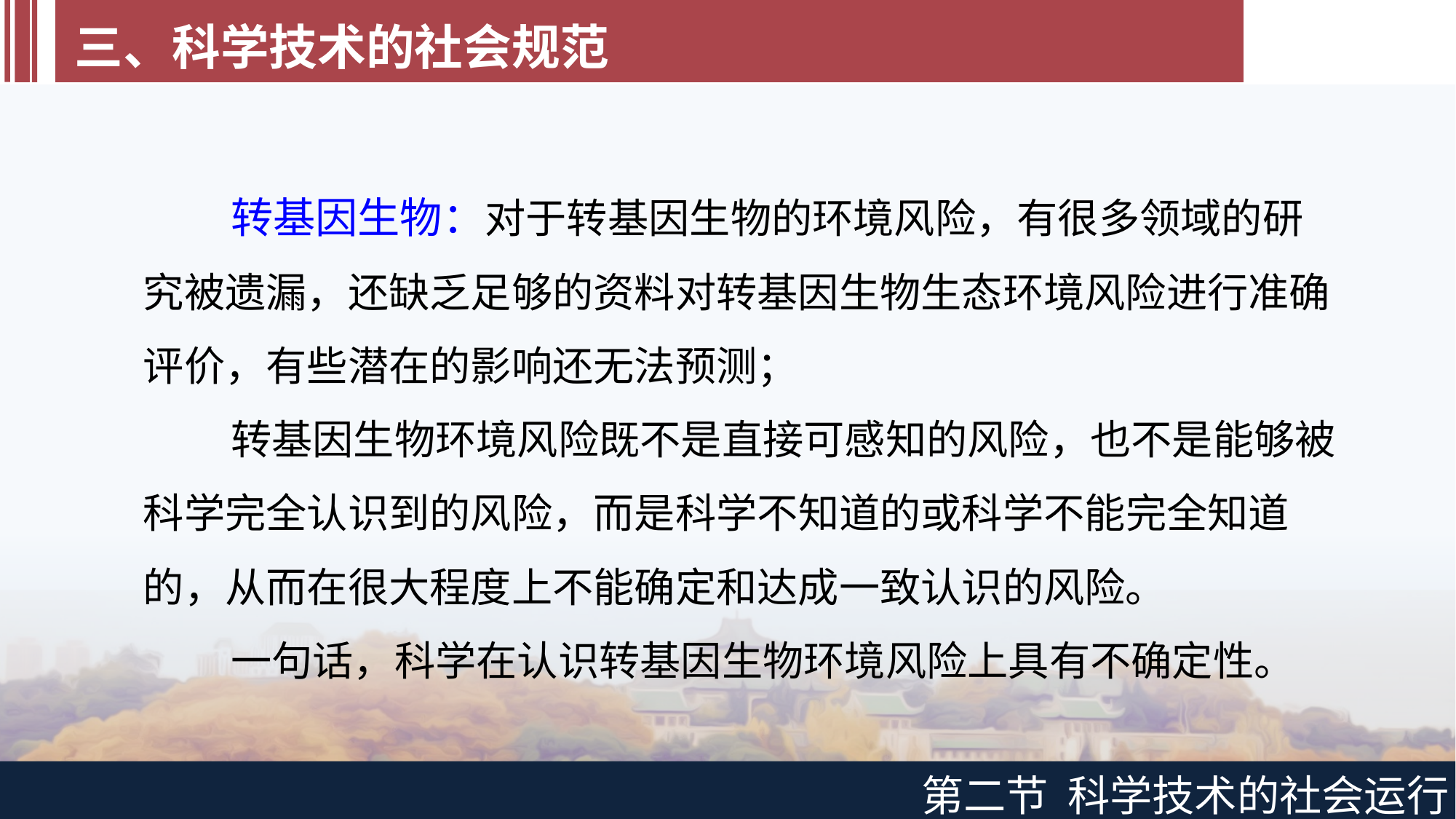

三、科学技术的社会规范

转基因生物：对于转基因生物的环境风险，有很多领域的研究被遗漏，还缺乏足够的资料对转基因生物生态环境风险进行准确评价，有些潜在的影响还无法预测；
转基因生物环境风险既不是直接可感知的风险，也不是能够被科学完全认识到的风险，而是科学不知道的或科学不能完全知道的，从而在很大程度上不能确定和达成一致认识的风险。
一句话，科学在认识转基因生物环境风险上具有不确定性。
第二节  科学技术的社会运行